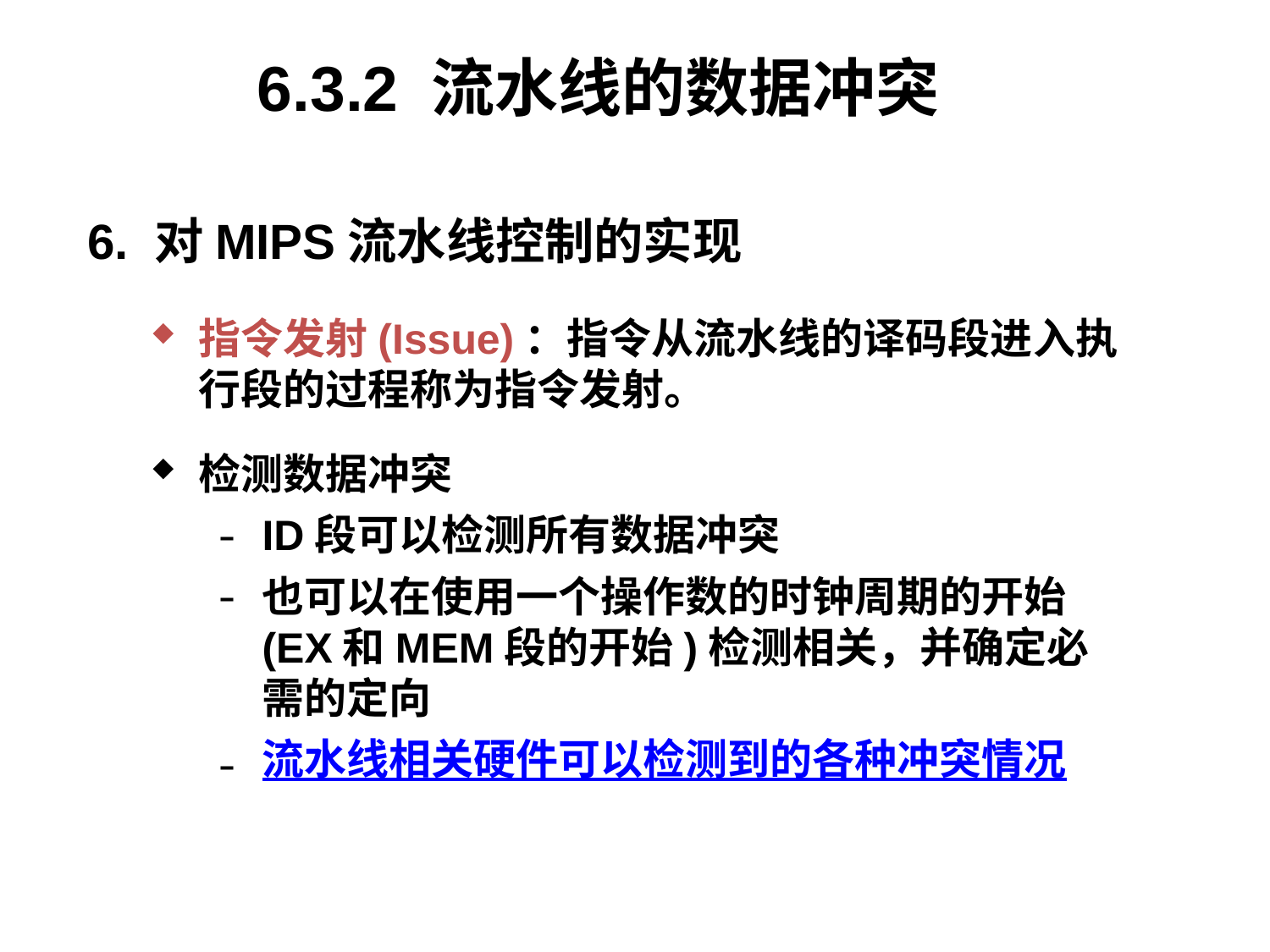

6.3.2 流水线的数据冲突
6. 对MIPS流水线控制的实现
指令发射(Issue)：指令从流水线的译码段进入执行段的过程称为指令发射。
检测数据冲突
ID段可以检测所有数据冲突
也可以在使用一个操作数的时钟周期的开始(EX和MEM段的开始)检测相关，并确定必需的定向
流水线相关硬件可以检测到的各种冲突情况